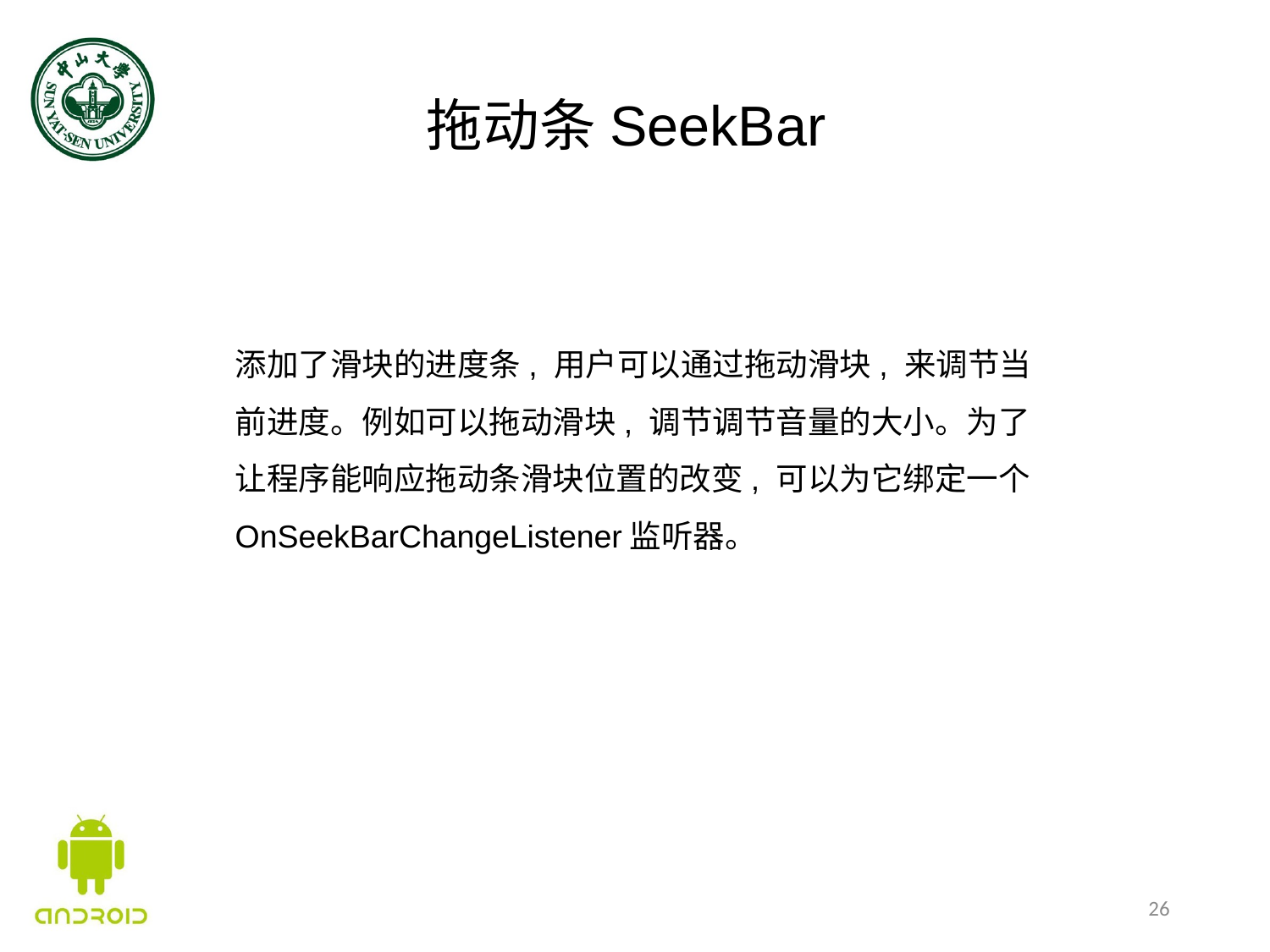

拖动条SeekBar

添加了滑块的进度条, 用户可以通过拖动滑块, 来调节当前进度。例如可以拖动滑块, 调节调节音量的大小。为了让程序能响应拖动条滑块位置的改变, 可以为它绑定一个OnSeekBarChangeListener监听器。
26